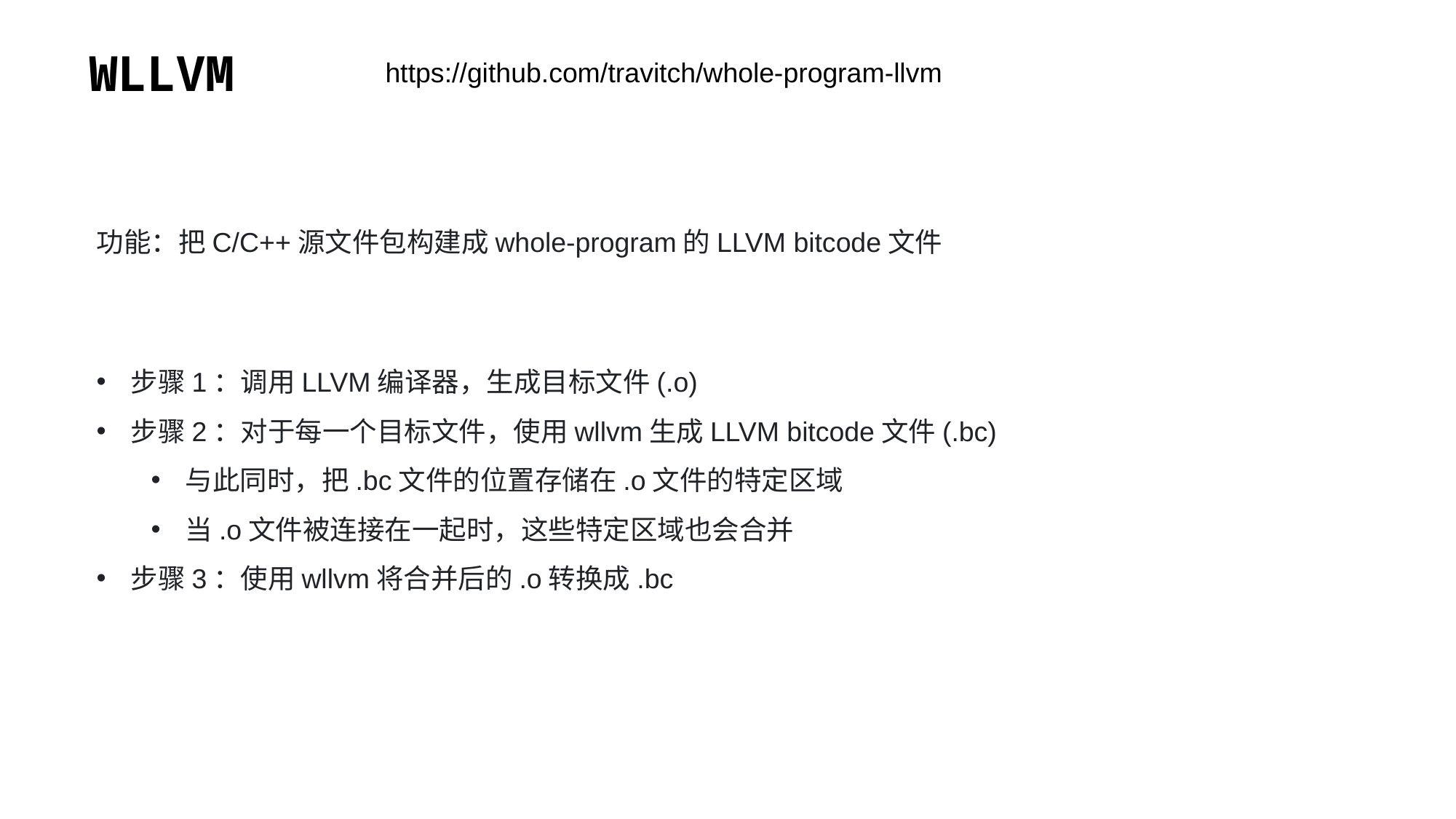

WLLVM
https://github.com/travitch/whole-program-llvm
功能：把C/C++源文件包构建成whole-program的LLVM bitcode文件
步骤1：调用LLVM编译器，生成目标文件(.o)
步骤2：对于每一个目标文件，使用wllvm生成LLVM bitcode文件(.bc)
与此同时，把.bc文件的位置存储在.o文件的特定区域
当.o文件被连接在一起时，这些特定区域也会合并
步骤3：使用wllvm将合并后的.o转换成.bc